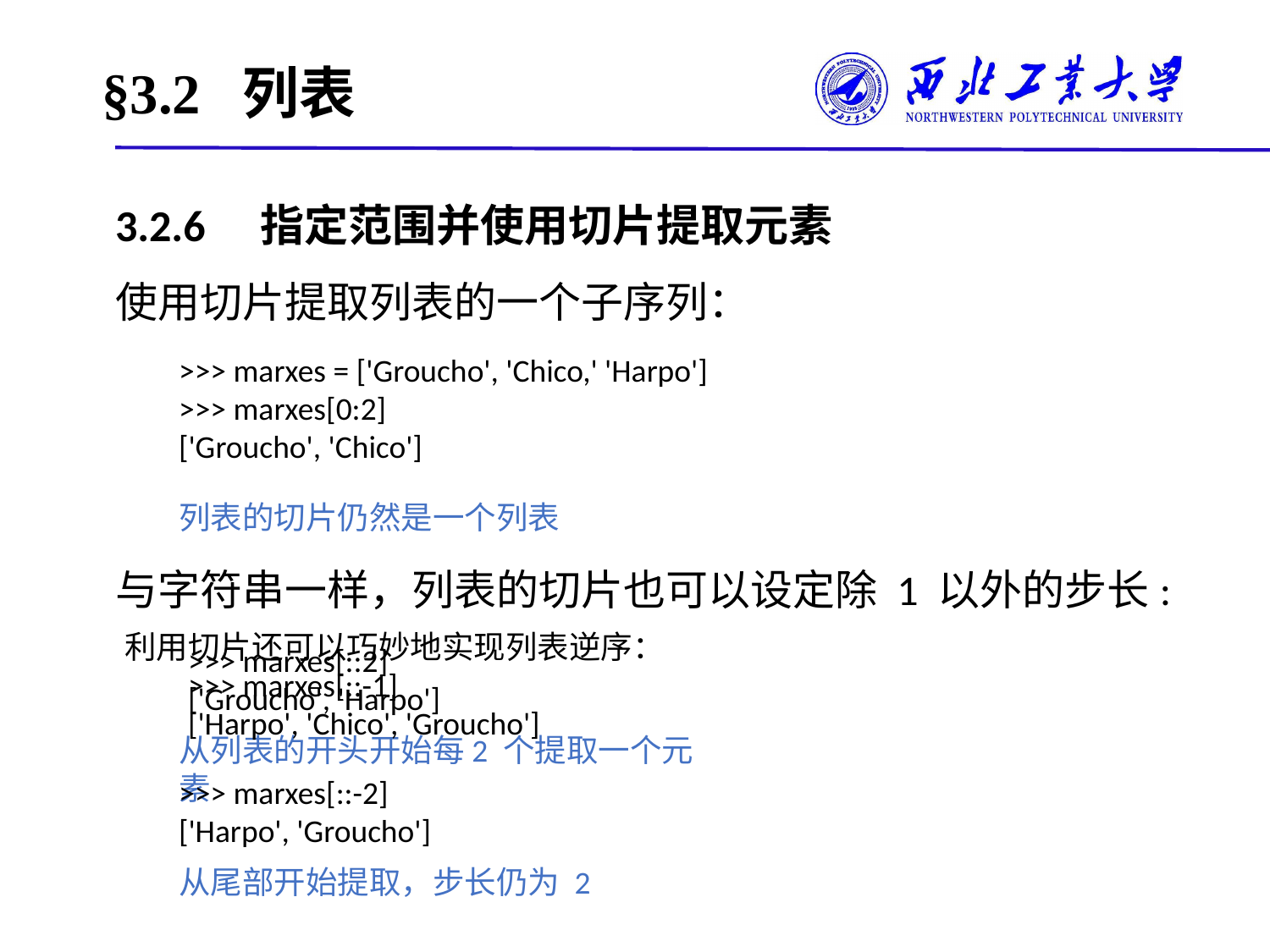

# §3.2  列表
3.2.6　指定范围并使用切片提取元素

使用切片提取列表的一个子序列：
>>> marxes = ['Groucho', 'Chico,' 'Harpo']
>>> marxes[0:2]
['Groucho', 'Chico']
列表的切片仍然是一个列表
与字符串一样，列表的切片也可以设定除 1 以外的步长:
利用切片还可以巧妙地实现列表逆序：
>>> marxes[::-1]
['Harpo', 'Chico', 'Groucho']
>>> marxes[::2]
['Groucho', 'Harpo']
从列表的开头开始每2 个提取一个元素

>>> marxes[::-2]
['Harpo', 'Groucho']
从尾部开始提取，步长仍为 2